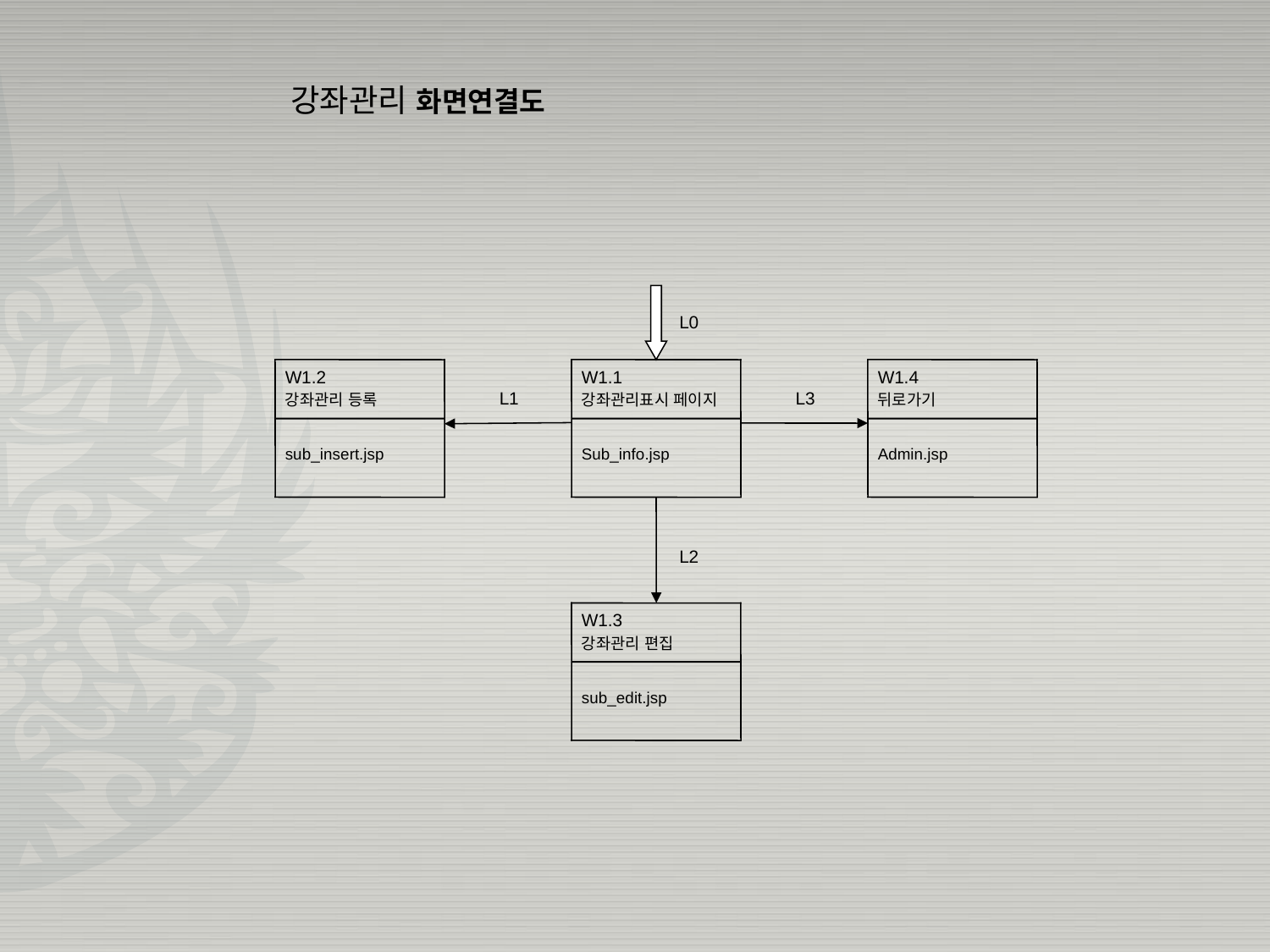

강좌관리 화면연결도

L0
W1.2
강좌관리 등록

sub_insert.jsp

W1.1
강좌관리표시 페이지

Sub_info.jsp

W1.4
뒤로가기

Admin.jsp

L1
L3

L2
W1.3
강좌관리 편집

sub_edit.jsp